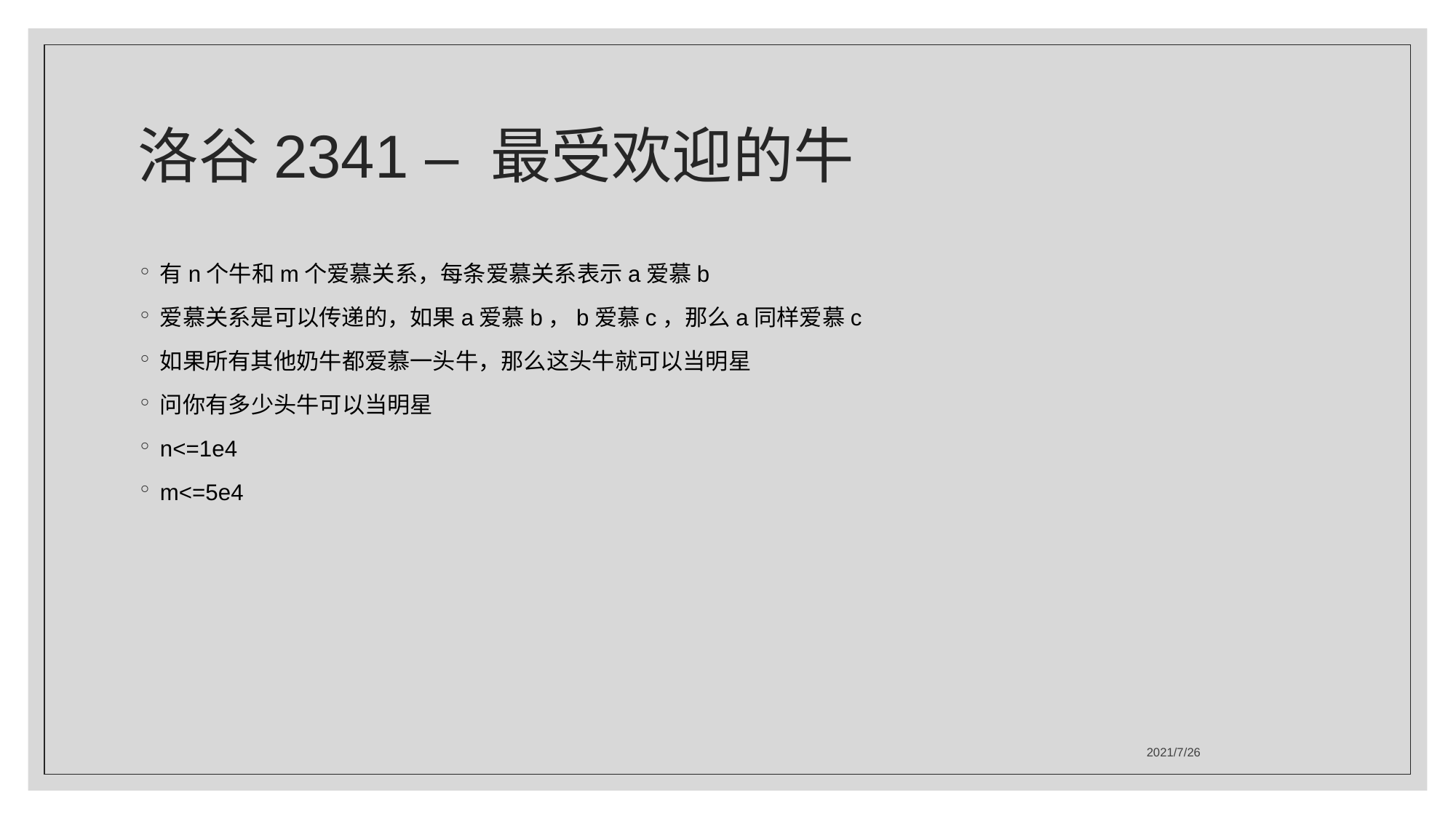

# 洛谷2341 – 最受欢迎的牛
有n个牛和m个爱慕关系，每条爱慕关系表示a爱慕b
爱慕关系是可以传递的，如果a爱慕b，b爱慕c，那么a同样爱慕c
如果所有其他奶牛都爱慕一头牛，那么这头牛就可以当明星
问你有多少头牛可以当明星
n<=1e4
m<=5e4
2021/7/26